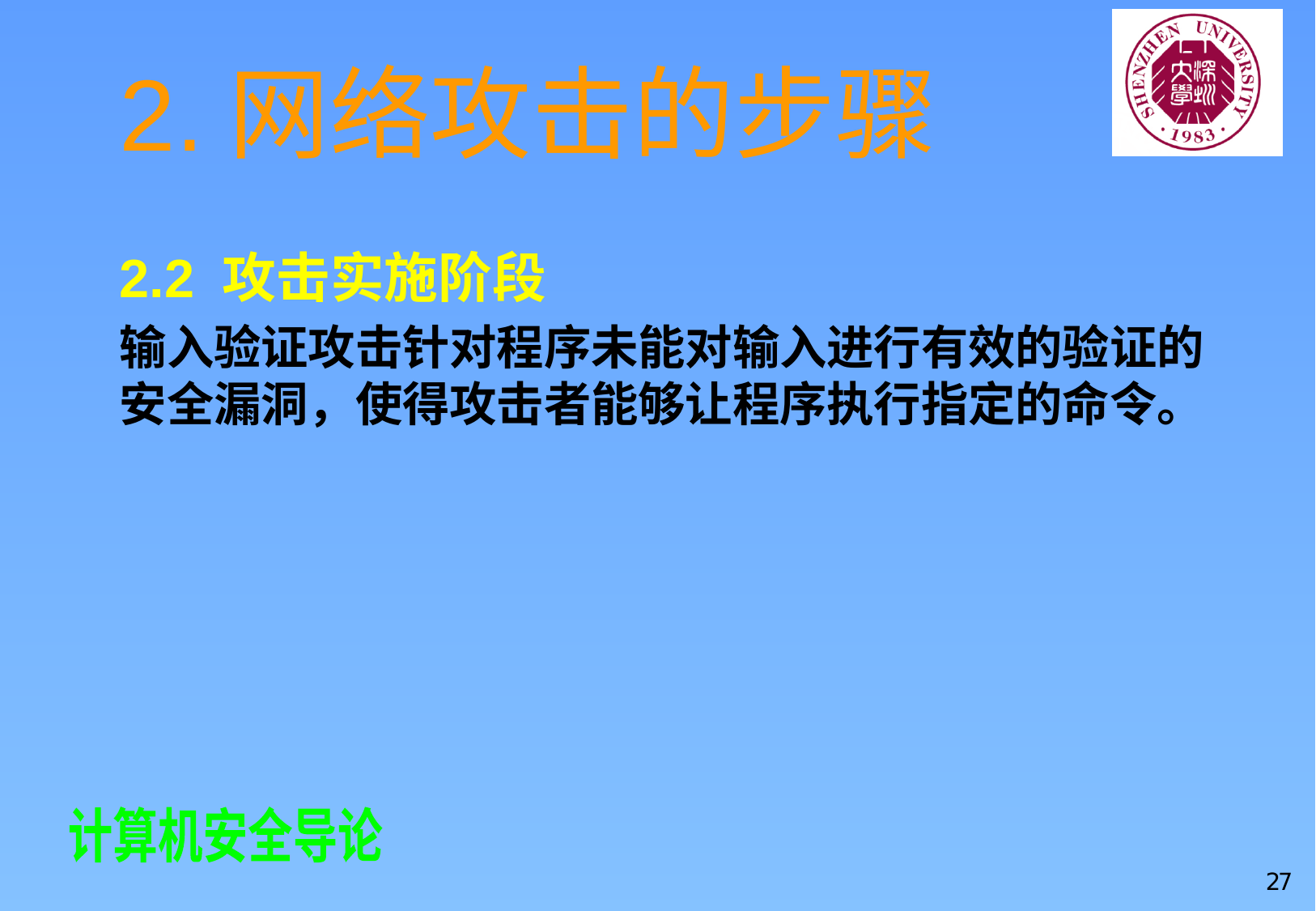

# 2.网络攻击的步骤
2.2 攻击实施阶段
输入验证攻击针对程序未能对输入进行有效的验证的安全漏洞，使得攻击者能够让程序执行指定的命令。
27